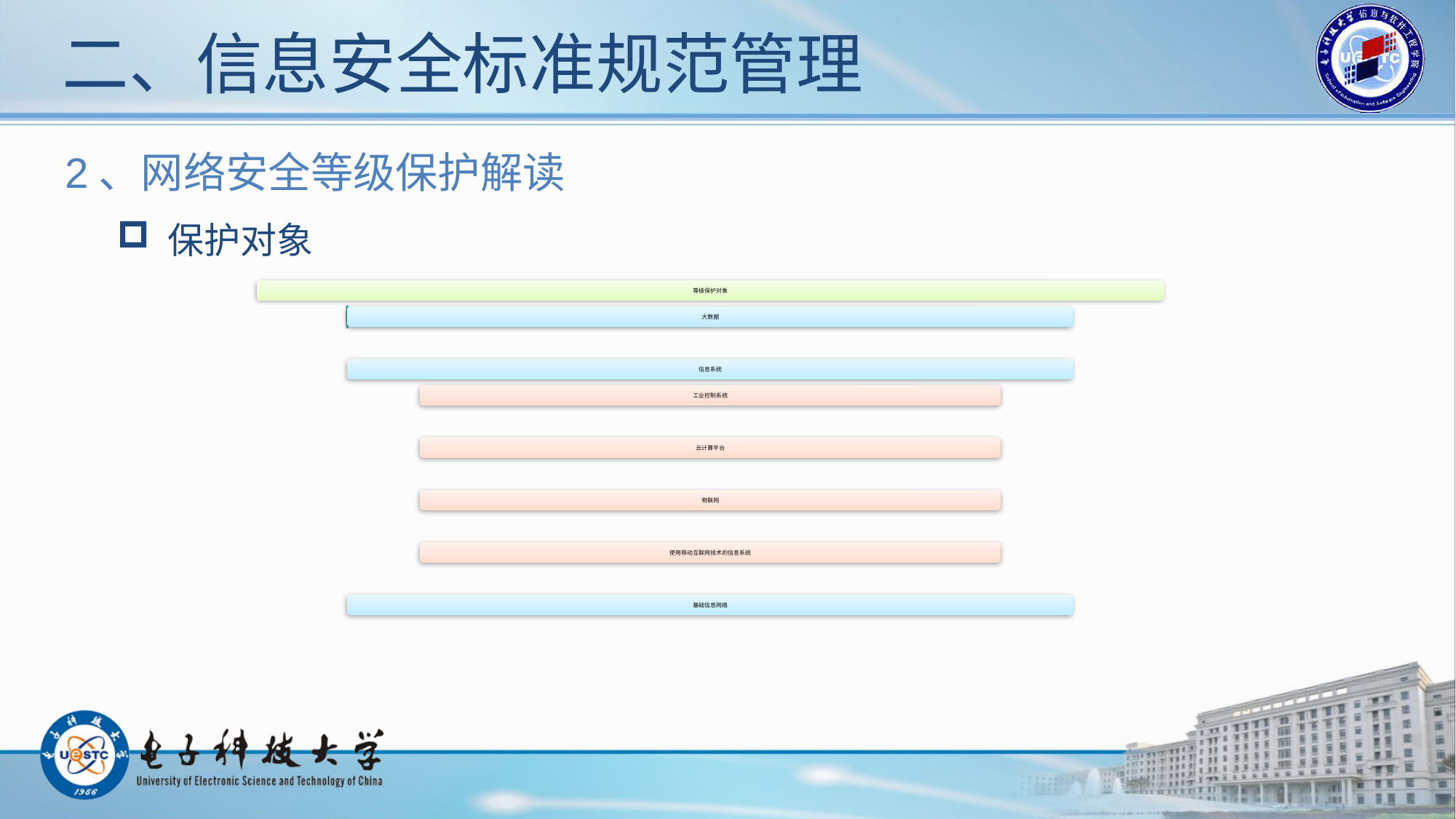

# 二、信息安全标准规范管理
2、网络安全等级保护解读
 保护对象
等级保护对象
大数据
工业控制系统
云计算平台
基础信息网络
信息系统
物联网
使用移动互联网技术的信息系统